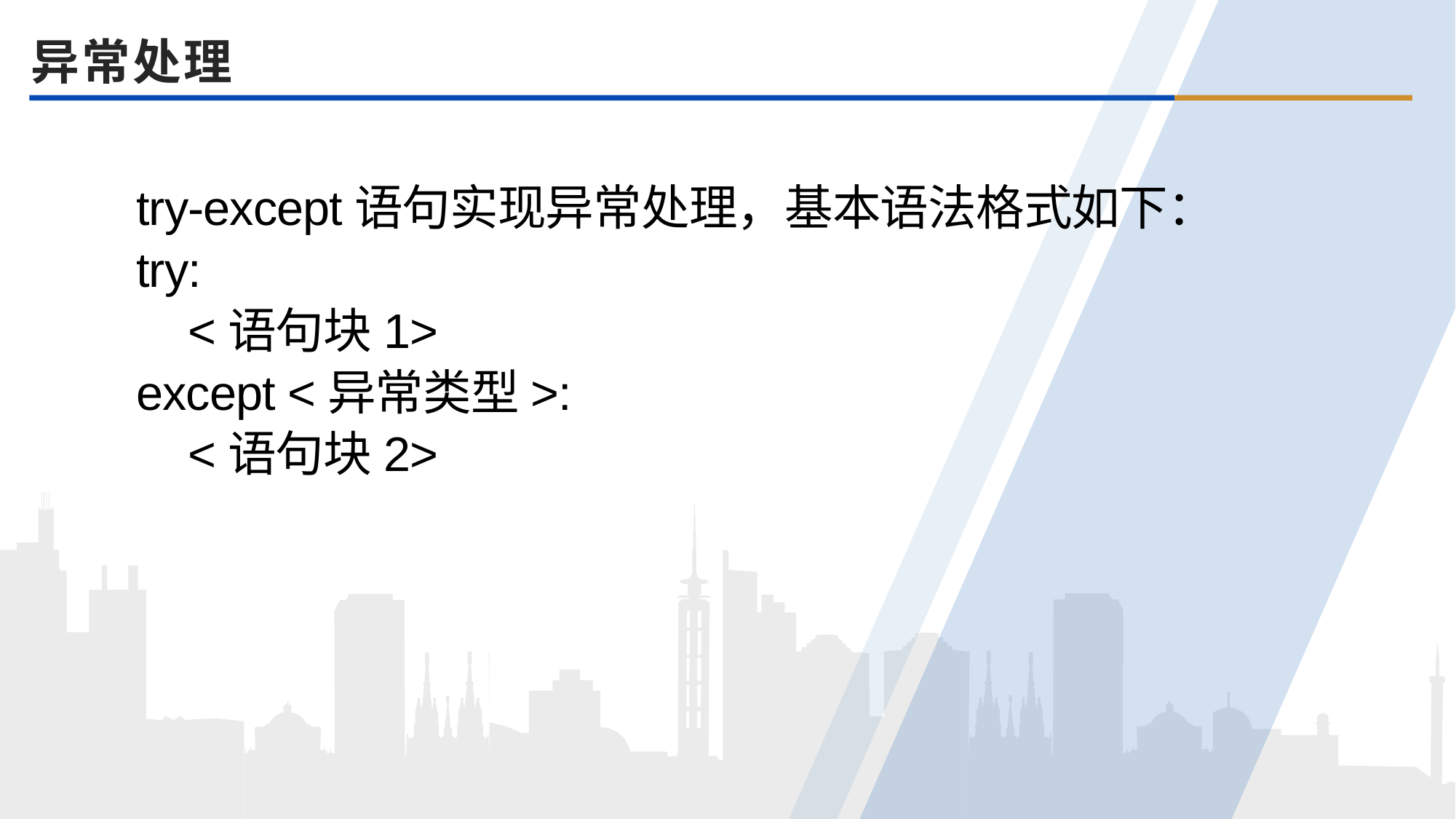

异常处理
try-except语句实现异常处理，基本语法格式如下：
try:
    <语句块1>
except <异常类型>:
    <语句块2>